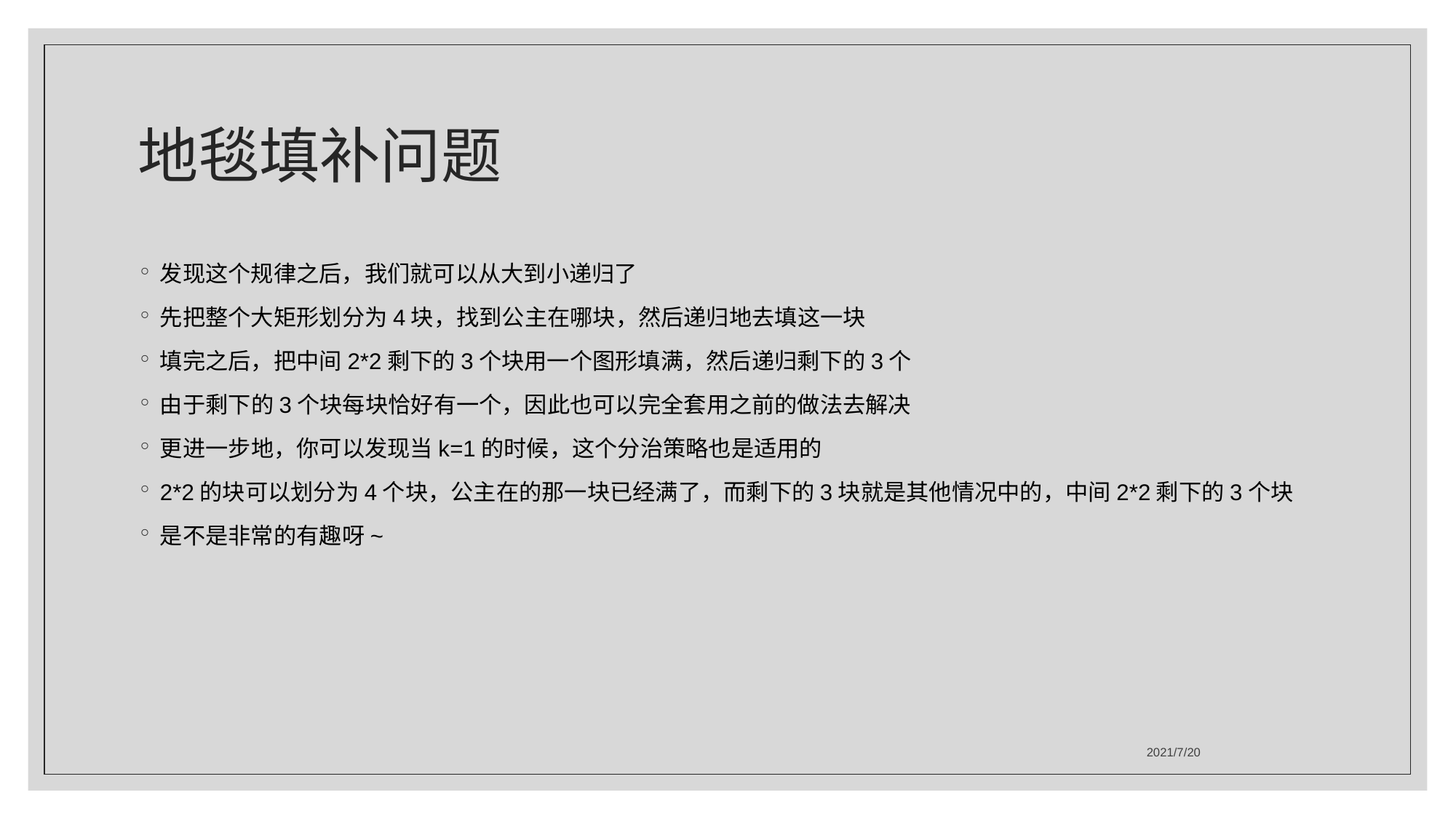

# 地毯填补问题
发现这个规律之后，我们就可以从大到小递归了
先把整个大矩形划分为4块，找到公主在哪块，然后递归地去填这一块
填完之后，把中间2*2剩下的3个块用一个图形填满，然后递归剩下的3个
由于剩下的3个块每块恰好有一个，因此也可以完全套用之前的做法去解决
更进一步地，你可以发现当k=1的时候，这个分治策略也是适用的
2*2的块可以划分为4个块，公主在的那一块已经满了，而剩下的3块就是其他情况中的，中间2*2剩下的3个块
是不是非常的有趣呀~
2021/7/20